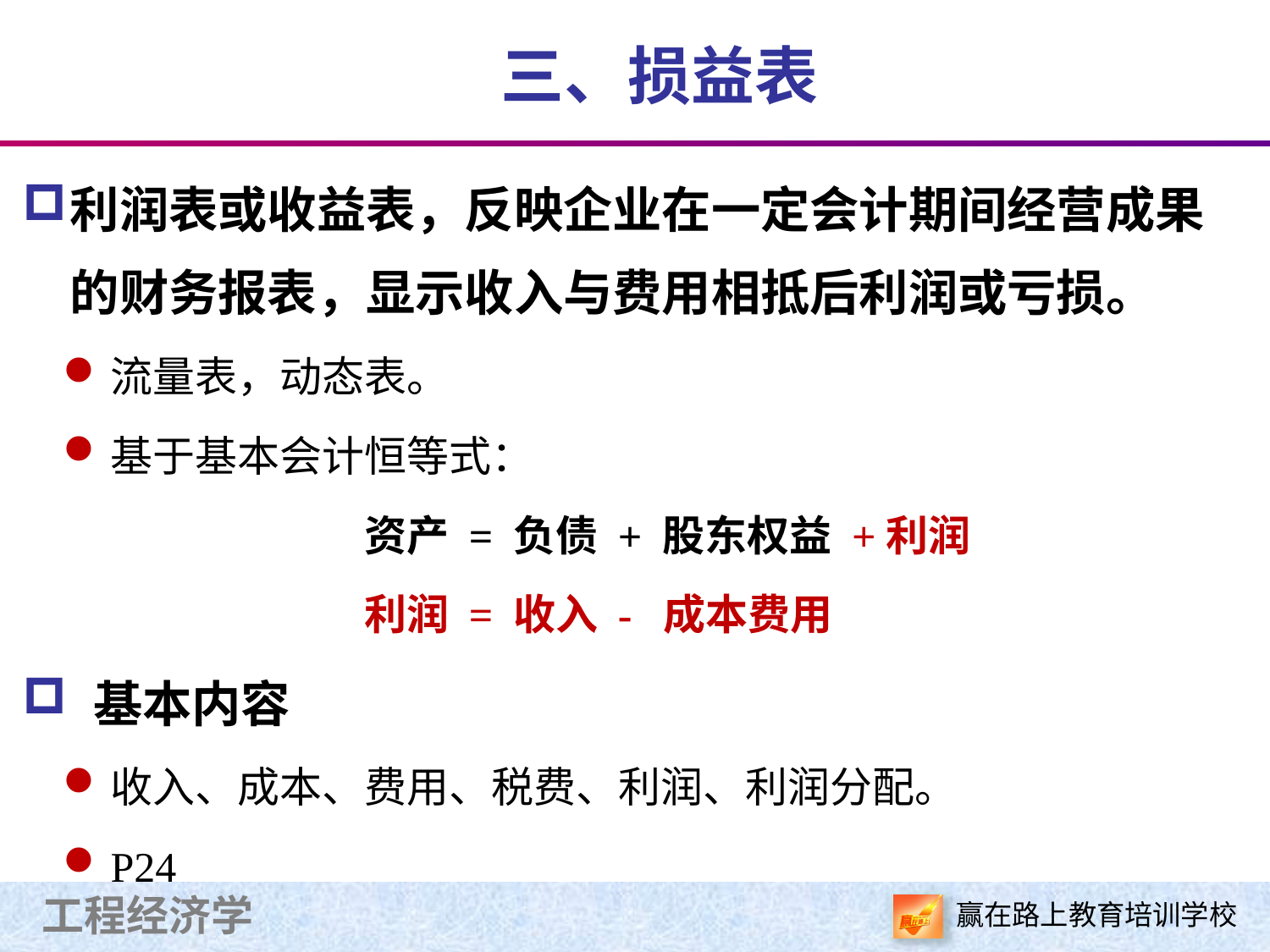

三、损益表
利润表或收益表，反映企业在一定会计期间经营成果的财务报表，显示收入与费用相抵后利润或亏损。
流量表，动态表。
基于基本会计恒等式：
			资产 = 负债 + 股东权益 +利润
			利润 = 收入 -  成本费用
 基本内容
收入、成本、费用、税费、利润、利润分配。
P24